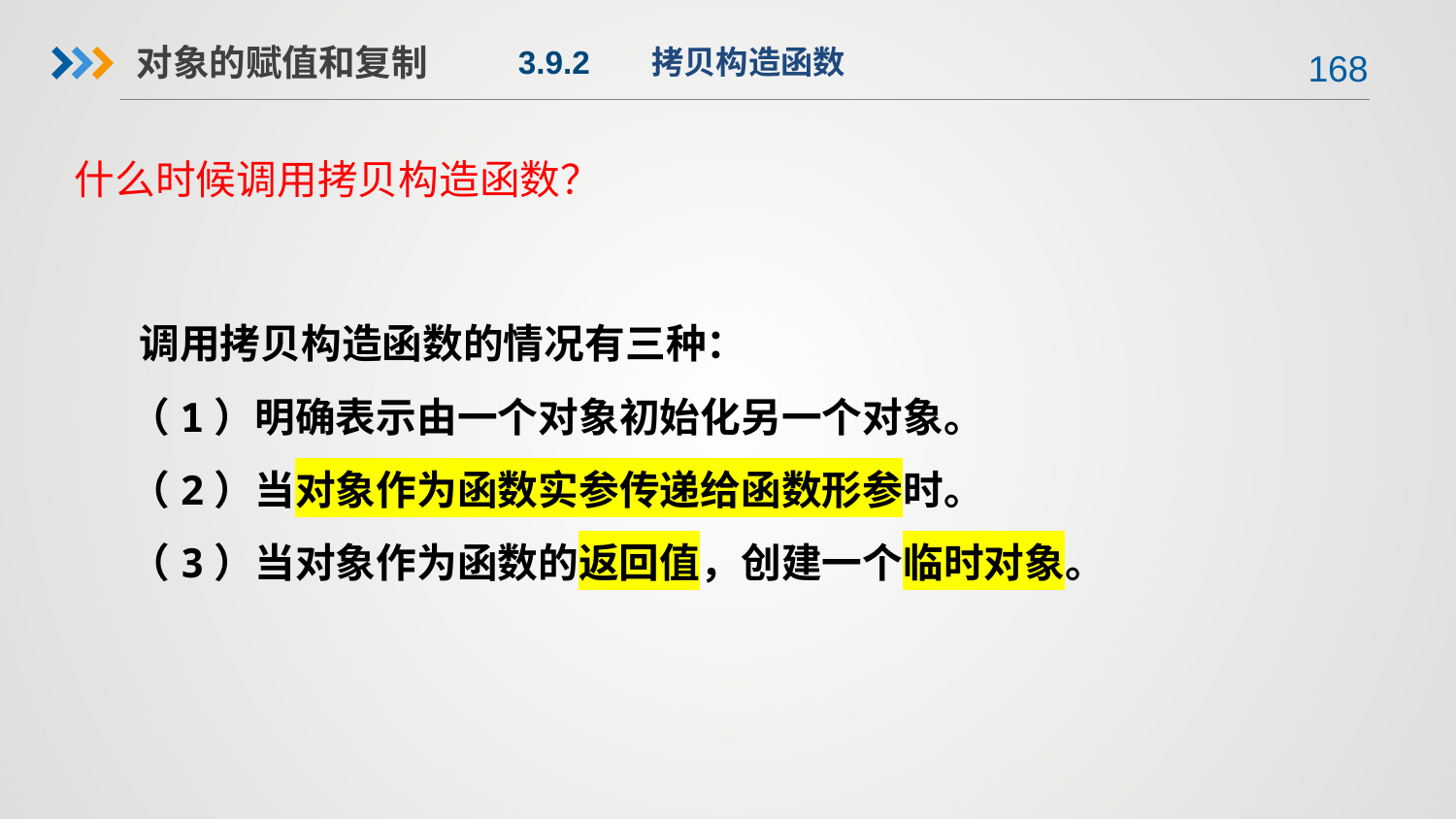

对象的赋值和复制
3.9.2      拷贝构造函数
# 什么时候调用拷贝构造函数？
  调用拷贝构造函数的情况有三种：
 （1）明确表示由一个对象初始化另一个对象。
 （2）当对象作为函数实参传递给函数形参时。
 （3）当对象作为函数的返回值，创建一个临时对象。